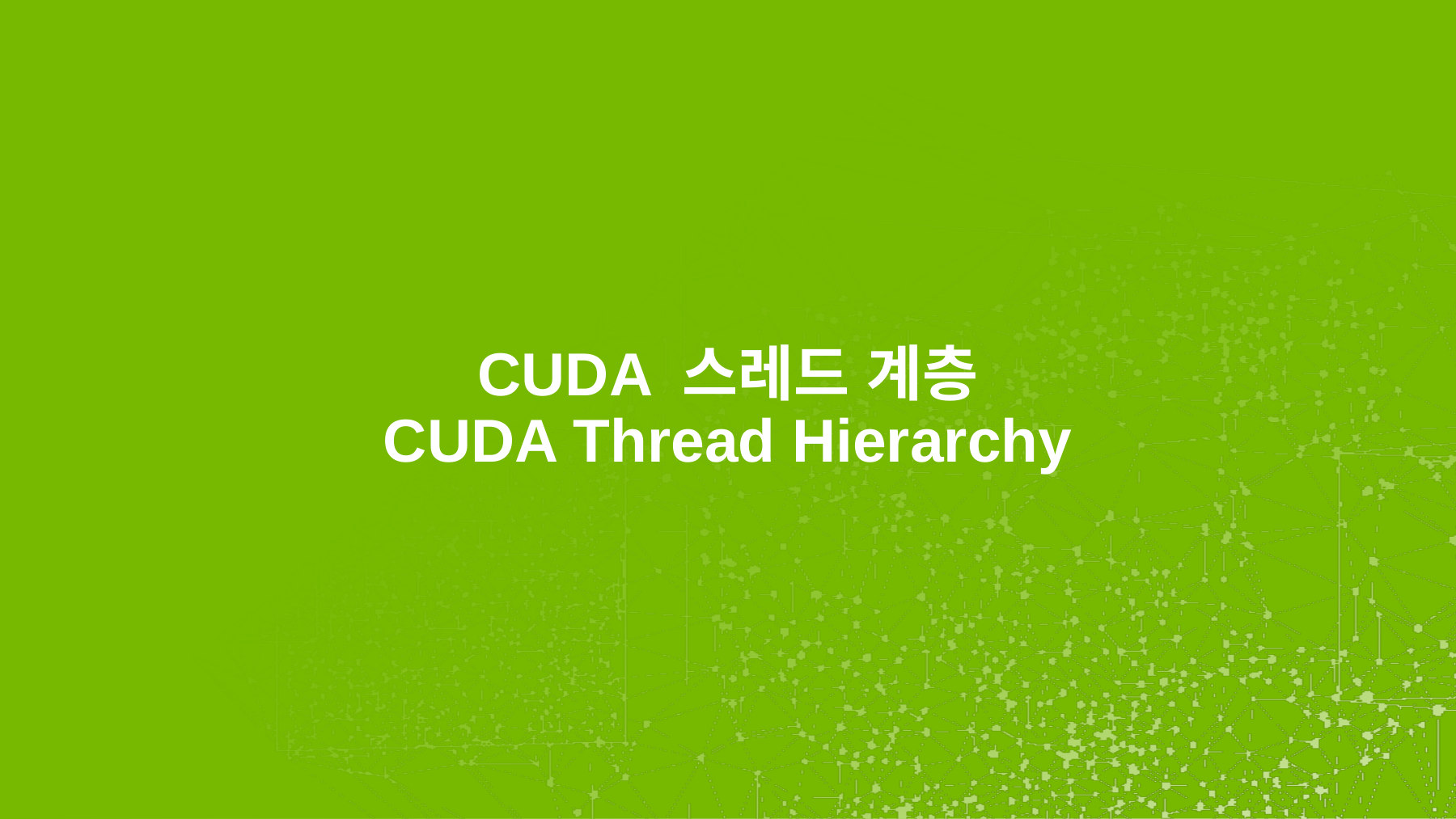

# CUDA 스레드 계층 CUDA Thread Hierarchy